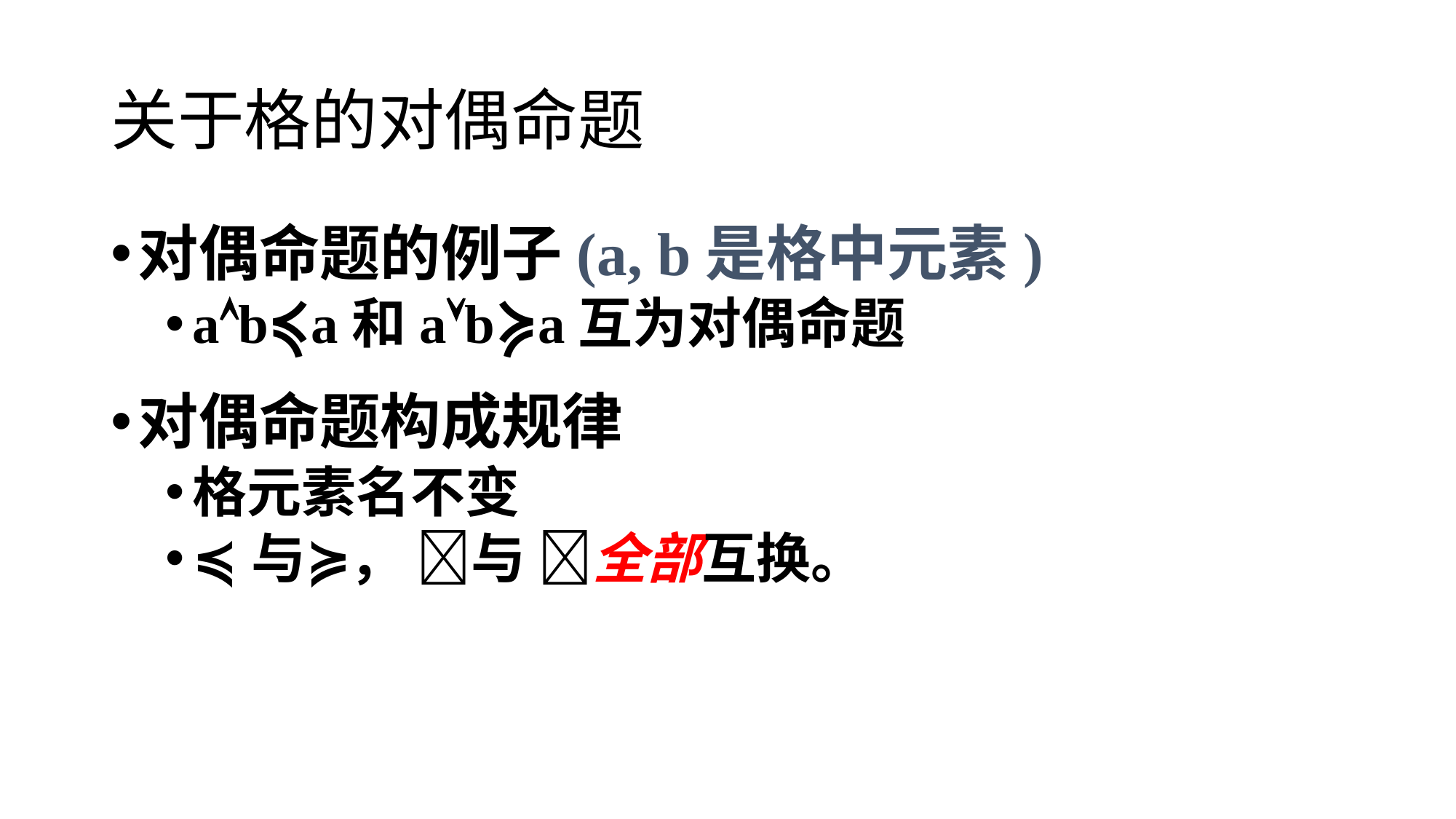

# 关于格的对偶命题
对偶命题的例子(a, b是格中元素)
a∧b≼a和a∨b≽a互为对偶命题
对偶命题构成规律
格元素名不变
≼与≽， ∧与 ∨全部互换。